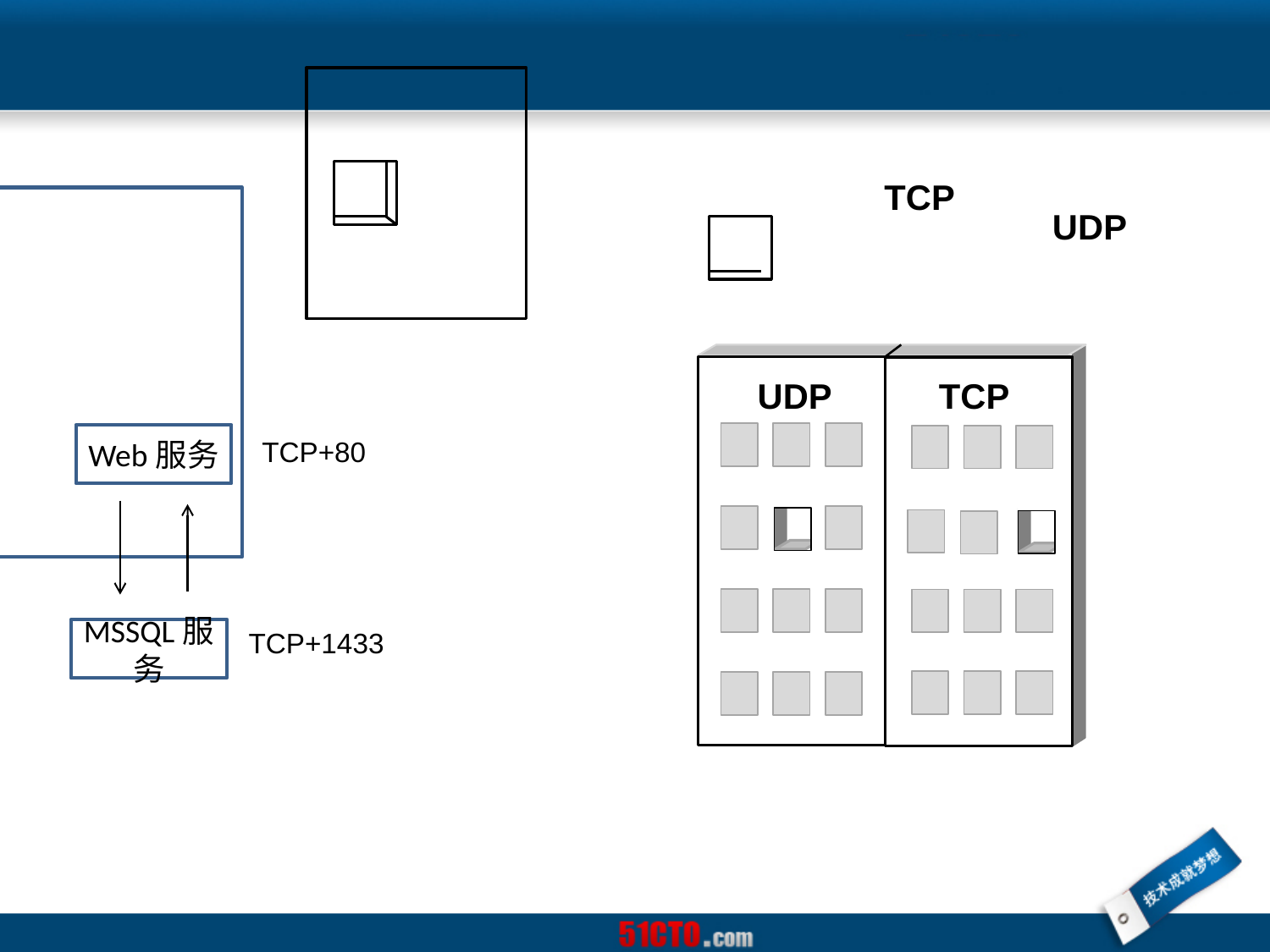

TCP

UDP

UDP
TCP

Web服务
 TCP+80

MSSQL服务
TCP+1433